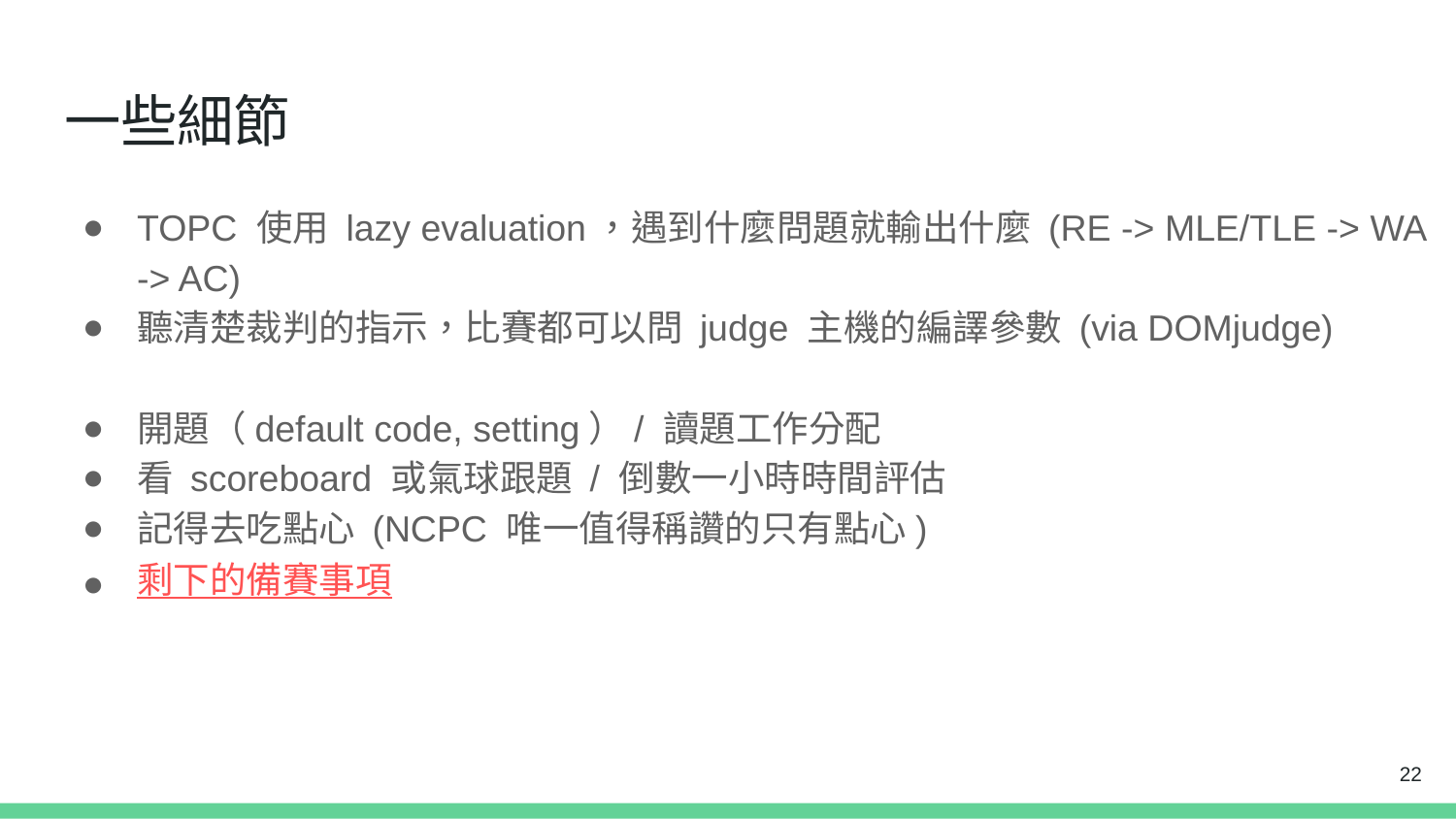

# 一些細節
TOPC 使用 lazy evaluation，遇到什麼問題就輸出什麼 (RE -> MLE/TLE -> WA -> AC)
聽清楚裁判的指示，比賽都可以問 judge 主機的編譯參數 (via DOMjudge)

開題（default code, setting）/ 讀題工作分配
看 scoreboard 或氣球跟題 / 倒數一小時時間評估
記得去吃點心 (NCPC 唯一值得稱讚的只有點心)
剩下的備賽事項

22